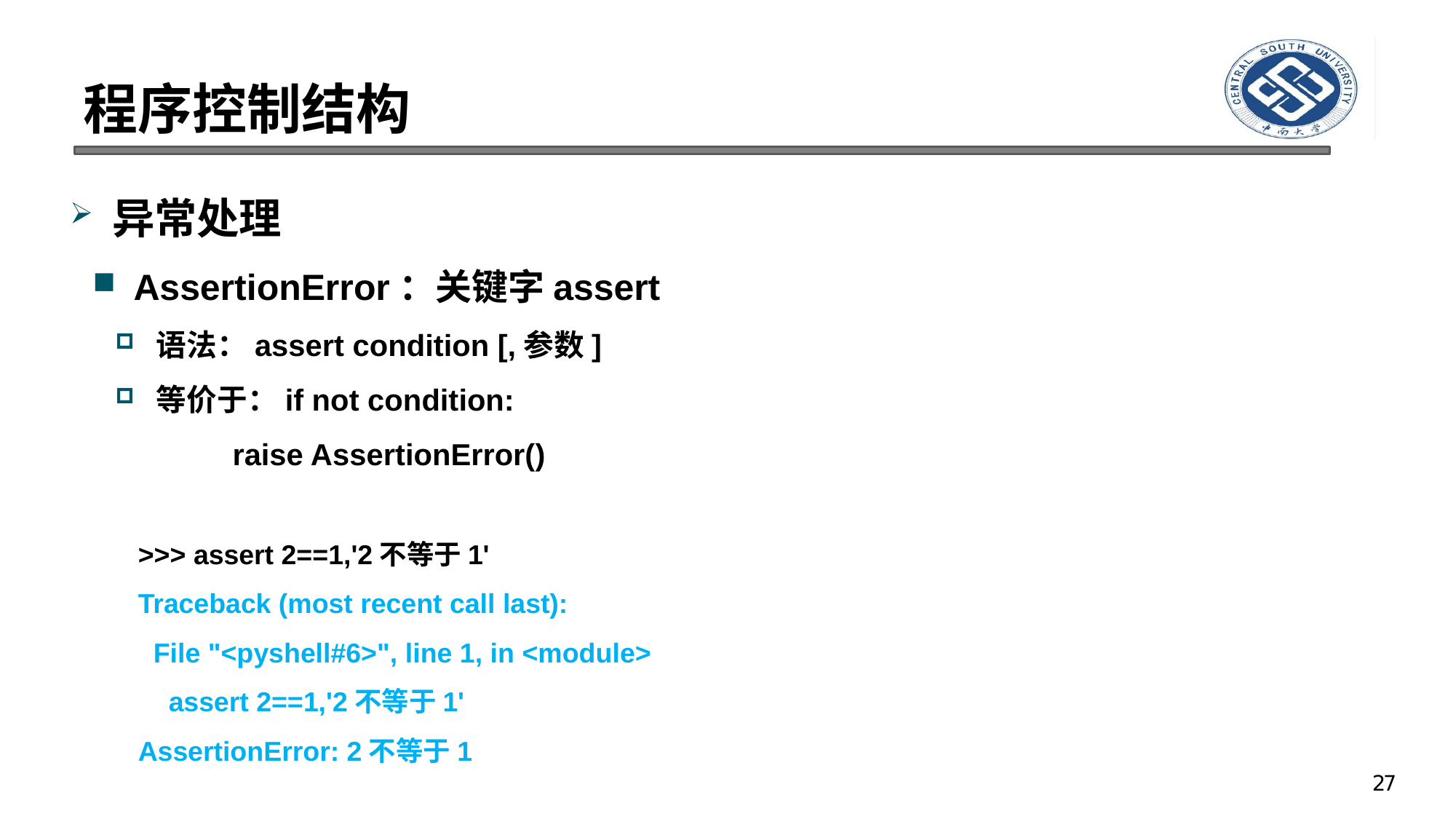

# 程序控制结构
异常处理
AssertionError：关键字assert
语法：assert condition [,参数]
等价于：if not condition:
              raise AssertionError()

>>> assert 2==1,'2不等于1'
Traceback (most recent call last):
  File "<pyshell#6>", line 1, in <module>
    assert 2==1,'2不等于1'
AssertionError: 2不等于1
27